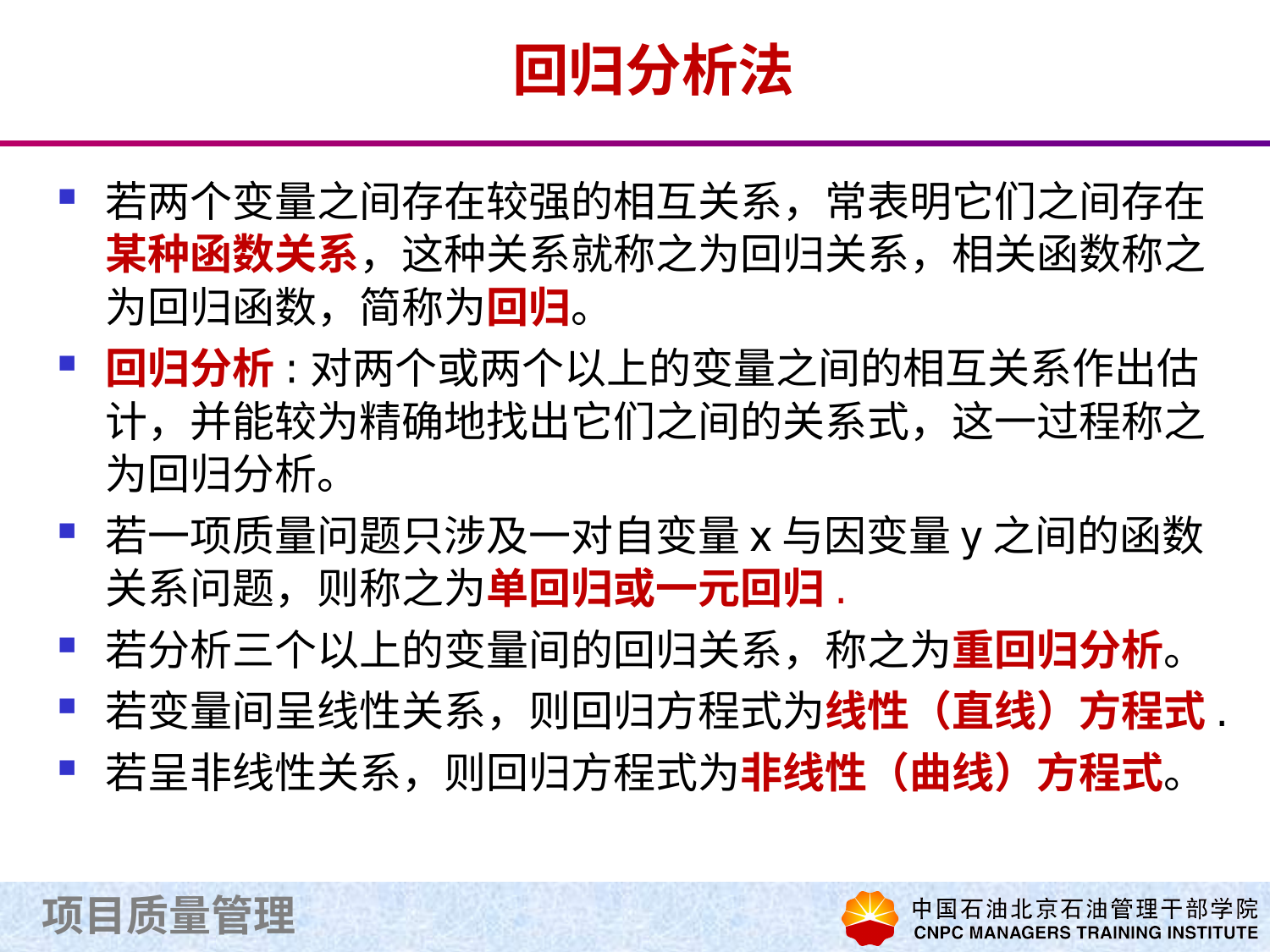

# 回归分析法
若两个变量之间存在较强的相互关系，常表明它们之间存在某种函数关系，这种关系就称之为回归关系，相关函数称之为回归函数，简称为回归。
回归分析:对两个或两个以上的变量之间的相互关系作出估计，并能较为精确地找出它们之间的关系式，这一过程称之为回归分析。
若一项质量问题只涉及一对自变量x与因变量y之间的函数关系问题，则称之为单回归或一元回归.
若分析三个以上的变量间的回归关系，称之为重回归分析。
若变量间呈线性关系，则回归方程式为线性（直线）方程式.
若呈非线性关系，则回归方程式为非线性（曲线）方程式。